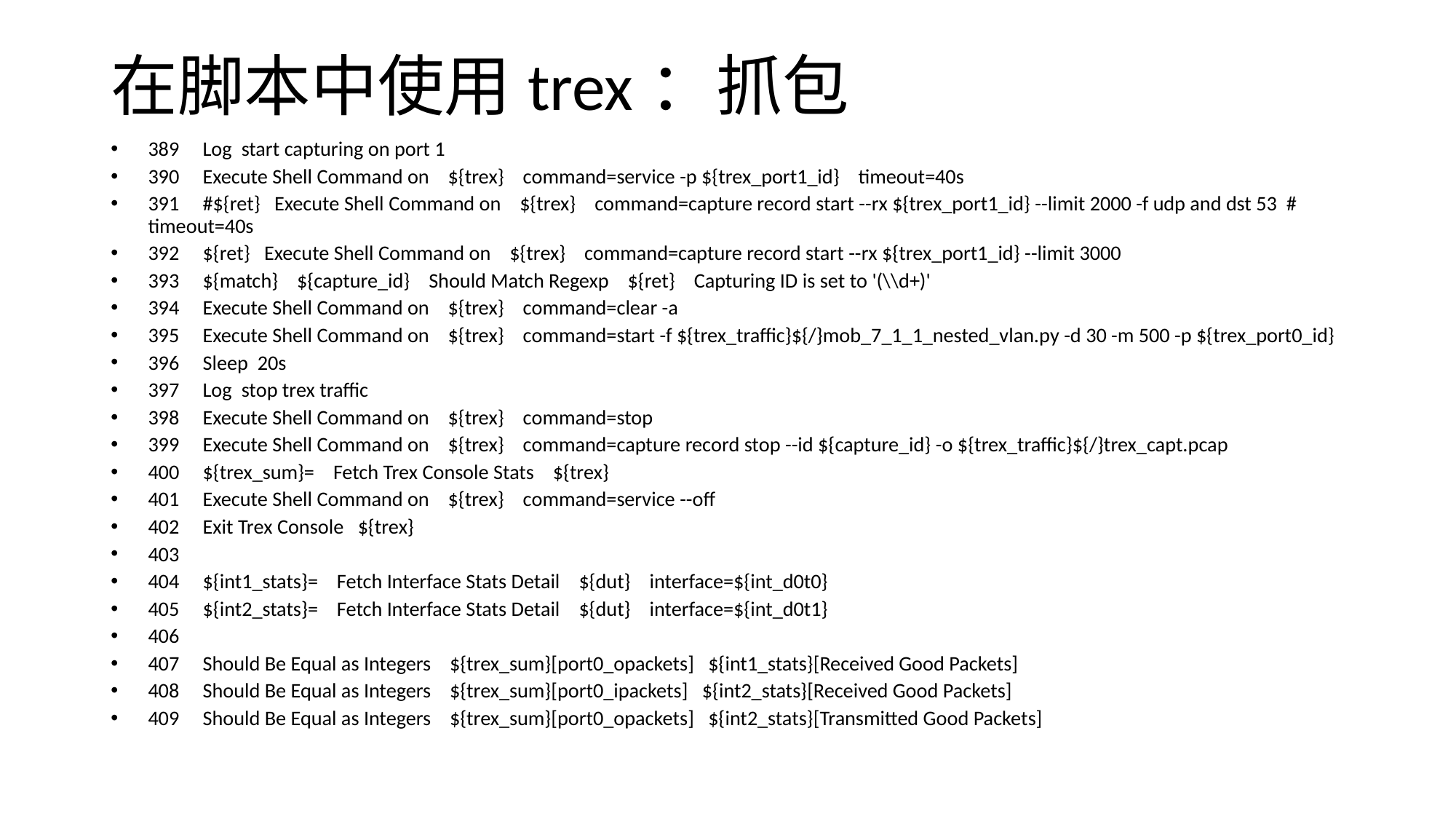

# 在脚本中使用trex：抓包
389     Log  start capturing on port 1
390     Execute Shell Command on    ${trex}    command=service -p ${trex_port1_id}    timeout=40s
391     #${ret}   Execute Shell Command on    ${trex}    command=capture record start --rx ${trex_port1_id} --limit 2000 -f udp and dst 53  #      timeout=40s
392     ${ret}   Execute Shell Command on    ${trex}    command=capture record start --rx ${trex_port1_id} --limit 3000
393     ${match}    ${capture_id}    Should Match Regexp    ${ret}    Capturing ID is set to '(\\d+)'
394     Execute Shell Command on    ${trex}    command=clear -a
395     Execute Shell Command on    ${trex}    command=start -f ${trex_traffic}${/}mob_7_1_1_nested_vlan.py -d 30 -m 500 -p ${trex_port0_id}
396     Sleep  20s
397     Log  stop trex traffic
398     Execute Shell Command on    ${trex}    command=stop
399     Execute Shell Command on    ${trex}    command=capture record stop --id ${capture_id} -o ${trex_traffic}${/}trex_capt.pcap
400     ${trex_sum}=    Fetch Trex Console Stats    ${trex}
401     Execute Shell Command on    ${trex}    command=service --off
402     Exit Trex Console   ${trex}
403
404     ${int1_stats}=    Fetch Interface Stats Detail    ${dut}    interface=${int_d0t0}
405     ${int2_stats}=    Fetch Interface Stats Detail    ${dut}    interface=${int_d0t1}
406
407     Should Be Equal as Integers    ${trex_sum}[port0_opackets]   ${int1_stats}[Received Good Packets]
408     Should Be Equal as Integers    ${trex_sum}[port0_ipackets]   ${int2_stats}[Received Good Packets]
409     Should Be Equal as Integers    ${trex_sum}[port0_opackets]   ${int2_stats}[Transmitted Good Packets]